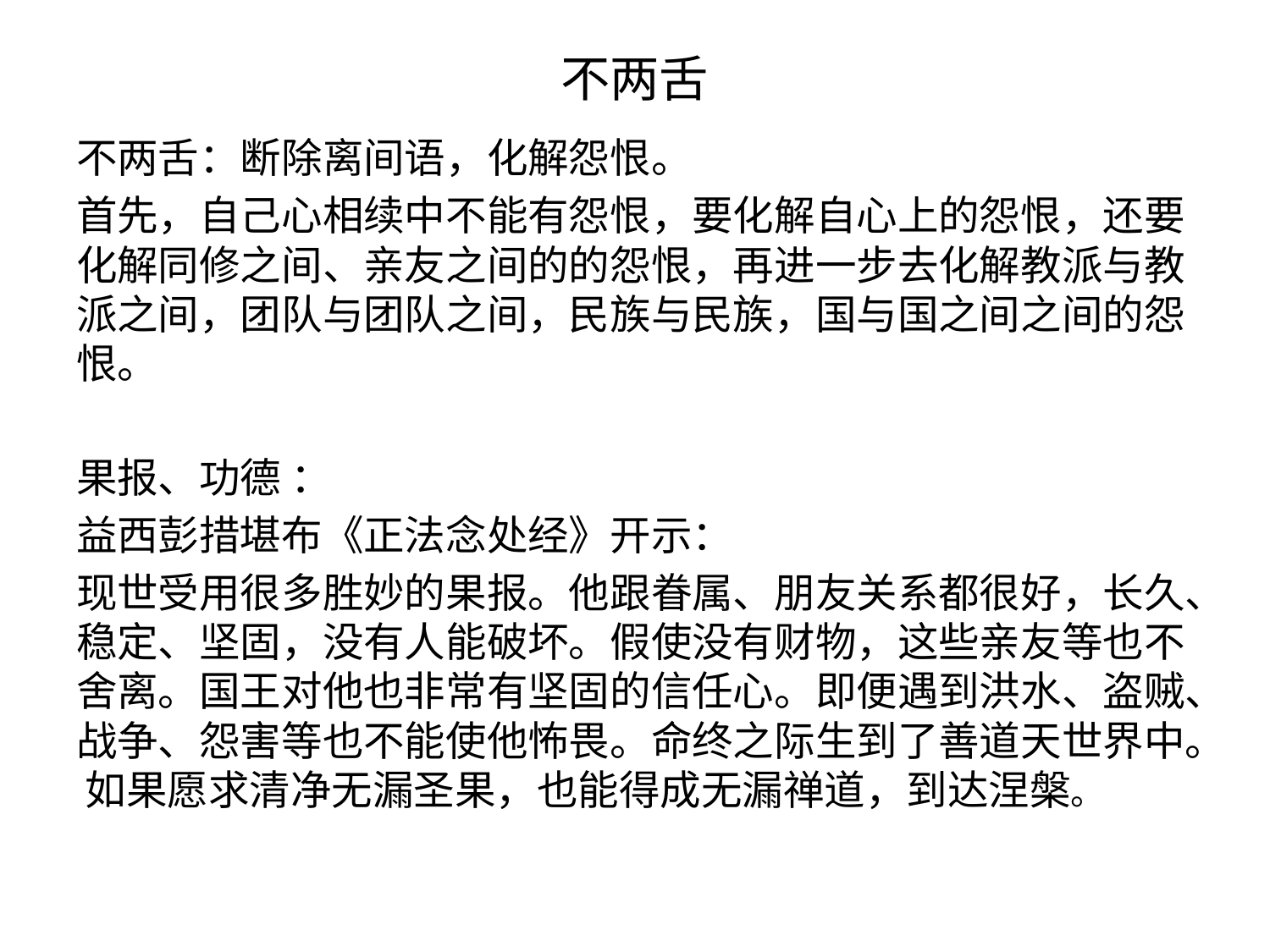

# 不两舌
不两舌：断除离间语，化解怨恨。
首先，自己心相续中不能有怨恨，要化解自心上的怨恨，还要化解同修之间、亲友之间的的怨恨，再进一步去化解教派与教派之间，团队与团队之间，民族与民族，国与国之间之间的怨恨。

果报、功德 ：
益西彭措堪布《正法念处经》开示：
现世受用很多胜妙的果报。他跟眷属、朋友关系都很好，长久、稳定、坚固，没有人能破坏。假使没有财物，这些亲友等也不舍离。国王对他也非常有坚固的信任心。即便遇到洪水、盗贼、战争、怨害等也不能使他怖畏。命终之际生到了善道天世界中。 如果愿求清净无漏圣果，也能得成无漏禅道，到达涅槃。